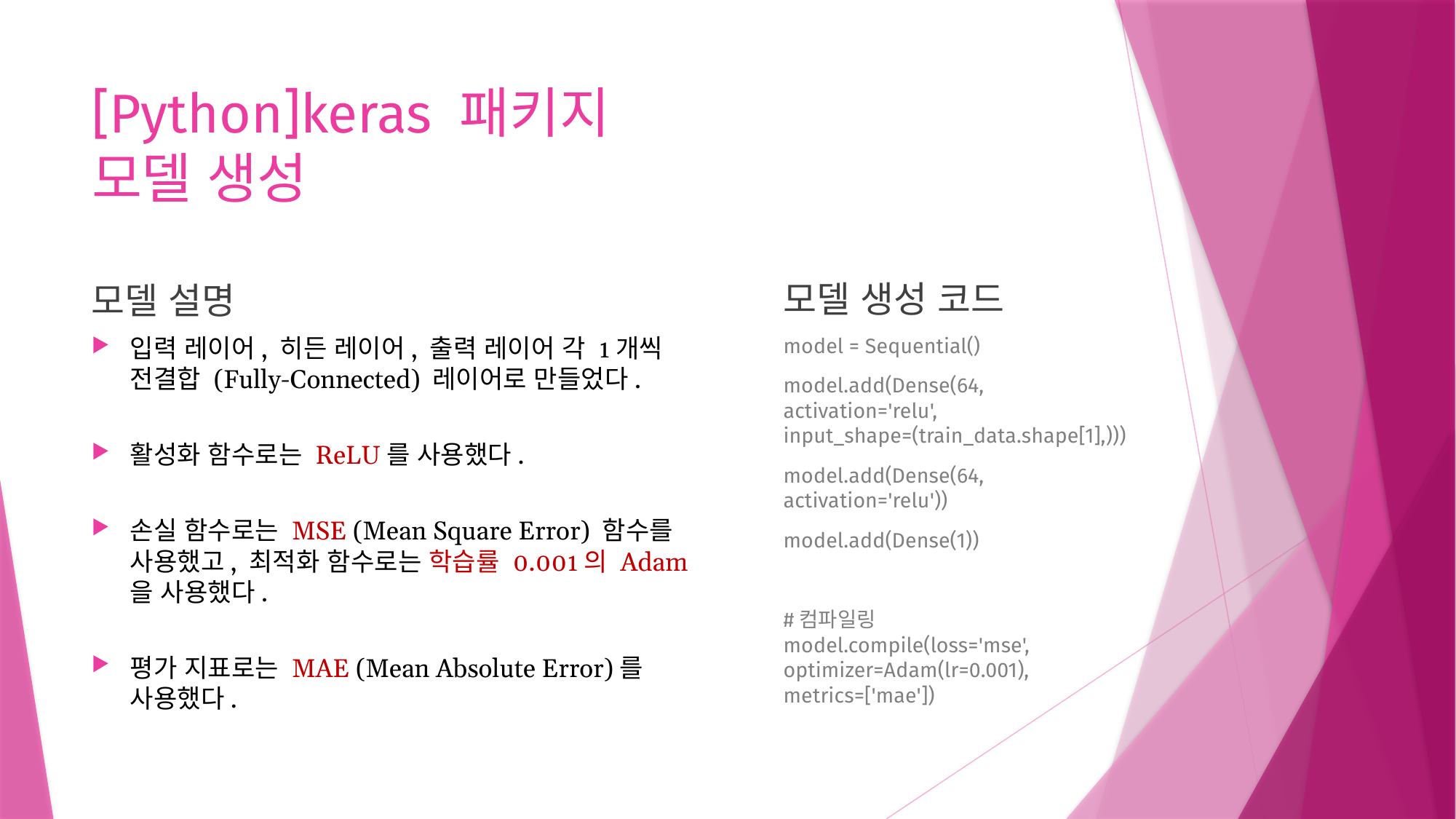

# [Python]keras 패키지 모델 생성
모델 설명
모델 생성 코드
입력 레이어, 히든 레이어, 출력 레이어 각 1개씩 전결합 (Fully-Connected) 레이어로 만들었다.
활성화 함수로는 ReLU를 사용했다.
손실 함수로는 MSE (Mean Square Error) 함수를 사용했고, 최적화 함수로는 학습률 0.001의 Adam을 사용했다.
평가 지표로는 MAE (Mean Absolute Error)를 사용했다.

model = Sequential()
model.add(Dense(64, activation='relu', input_shape=(train_data.shape[1],)))
model.add(Dense(64, activation='relu'))
model.add(Dense(1))

#컴파일링
model.compile(loss='mse', optimizer=Adam(lr=0.001), metrics=['mae'])